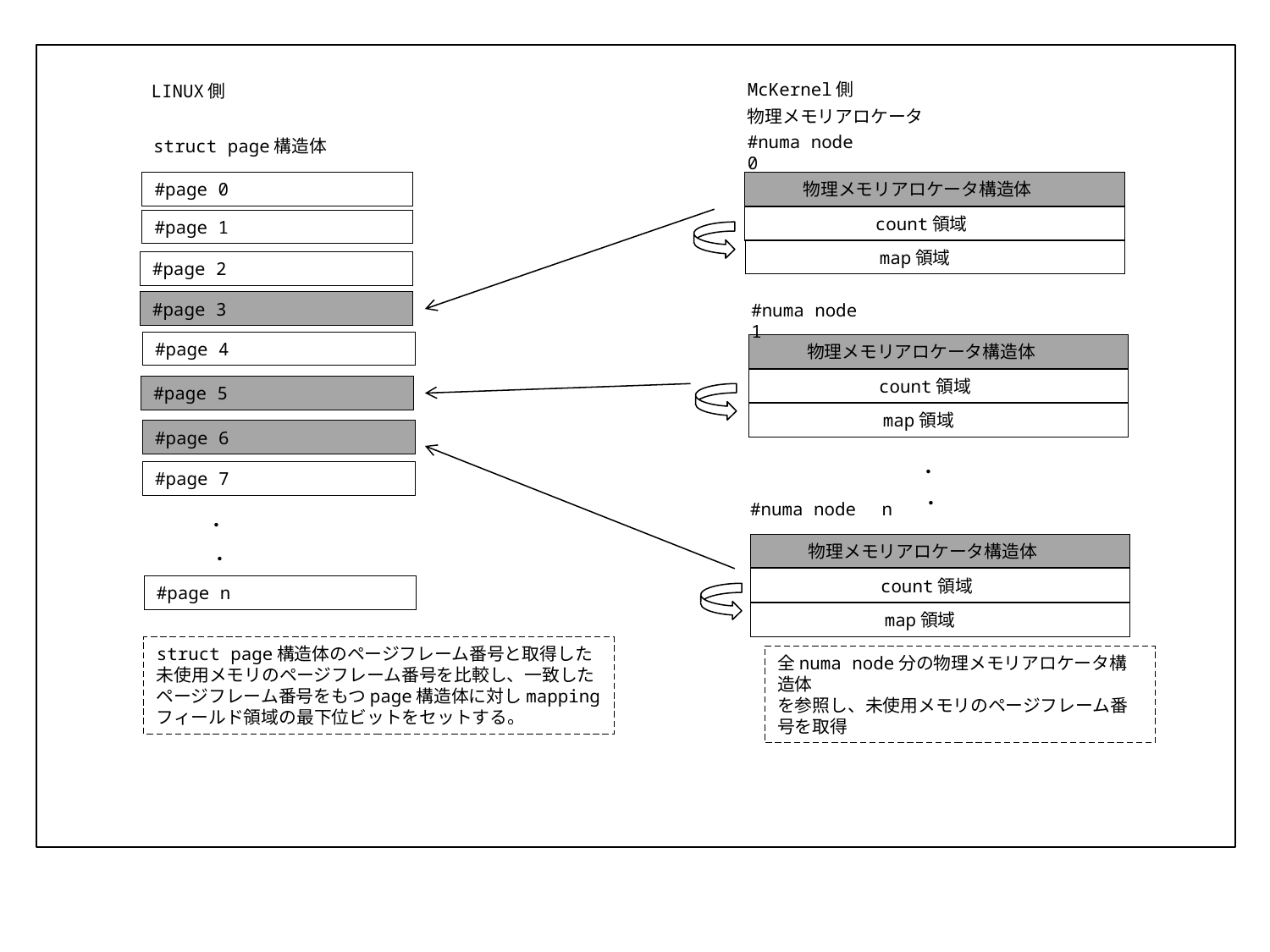

McKernel側
LINUX側
物理メモリアロケータ

#numa node 0
struct page構造体
#page 0
      　物理メモリアロケータ構造体
 　　　　　　count領域
#page 1

 　　　　　　 map領域
#page 2
#page 3
#numa node 1
#page 4
      　物理メモリアロケータ構造体
 　　　　　　count領域
#page 5

 　　　　　　 map領域
#page 6
　　・
#page 7
　　・
#numa node　n
             ・
      　物理メモリアロケータ構造体
             ・
 　　　　　　count領域
#page n

 　　　　　　 map領域
struct page構造体のページフレーム番号と取得した未使用メモリのページフレーム番号を比較し、一致したページフレーム番号をもつpage構造体に対しmapping フィールド領域の最下位ビットをセットする。
全numa node分の物理メモリアロケータ構造体
を参照し、未使用メモリのページフレーム番号を取得